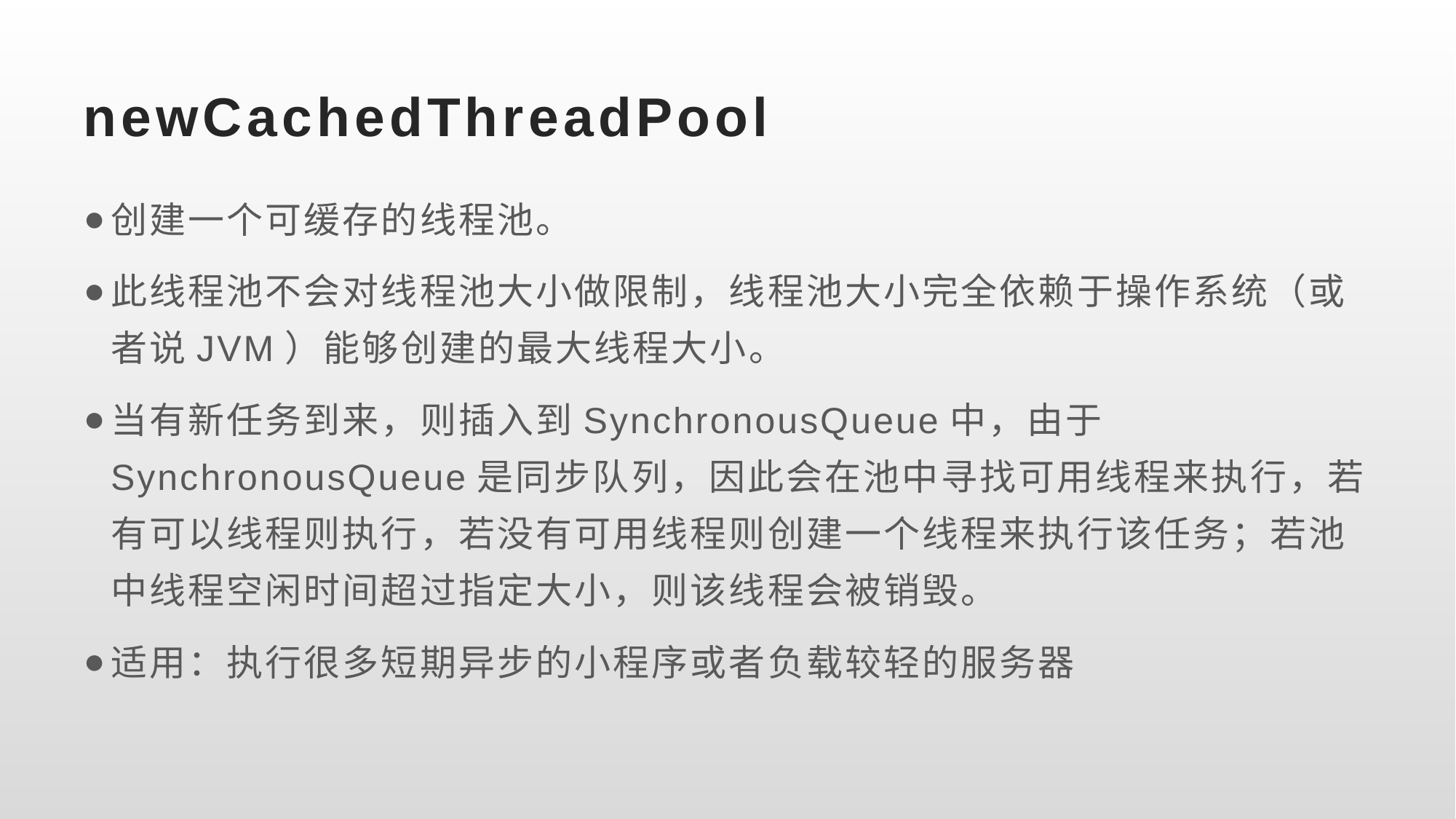

# newCachedThreadPool
创建一个可缓存的线程池。
此线程池不会对线程池大小做限制，线程池大小完全依赖于操作系统（或者说JVM）能够创建的最大线程大小。
当有新任务到来，则插入到SynchronousQueue中，由于SynchronousQueue是同步队列，因此会在池中寻找可用线程来执行，若有可以线程则执行，若没有可用线程则创建一个线程来执行该任务；若池中线程空闲时间超过指定大小，则该线程会被销毁。
适用：执行很多短期异步的小程序或者负载较轻的服务器